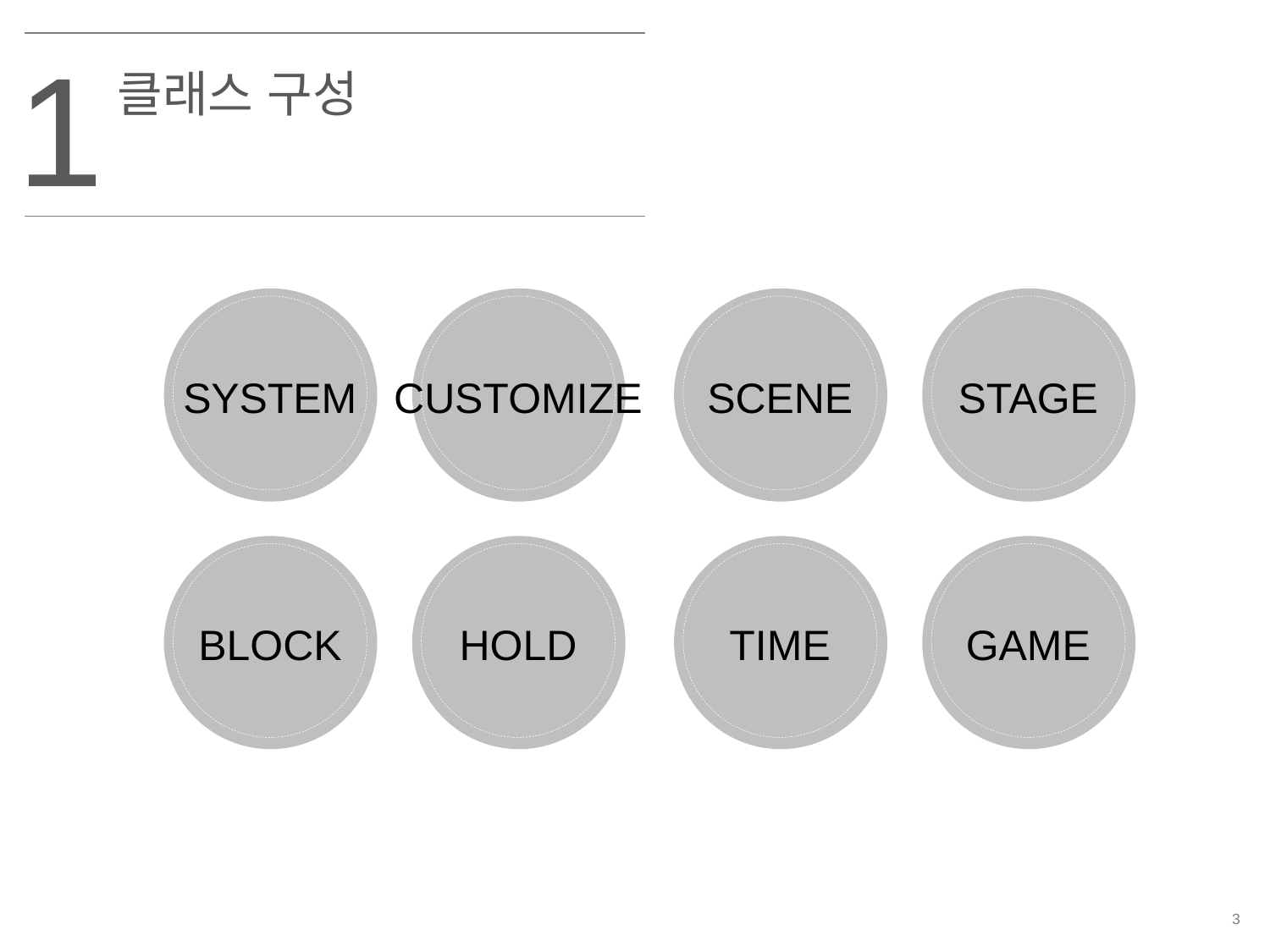

1
클래스 구성

SYSTEM

CUSTOMIZE

SCENE

STAGE

BLOCK

HOLD

TIME

GAME